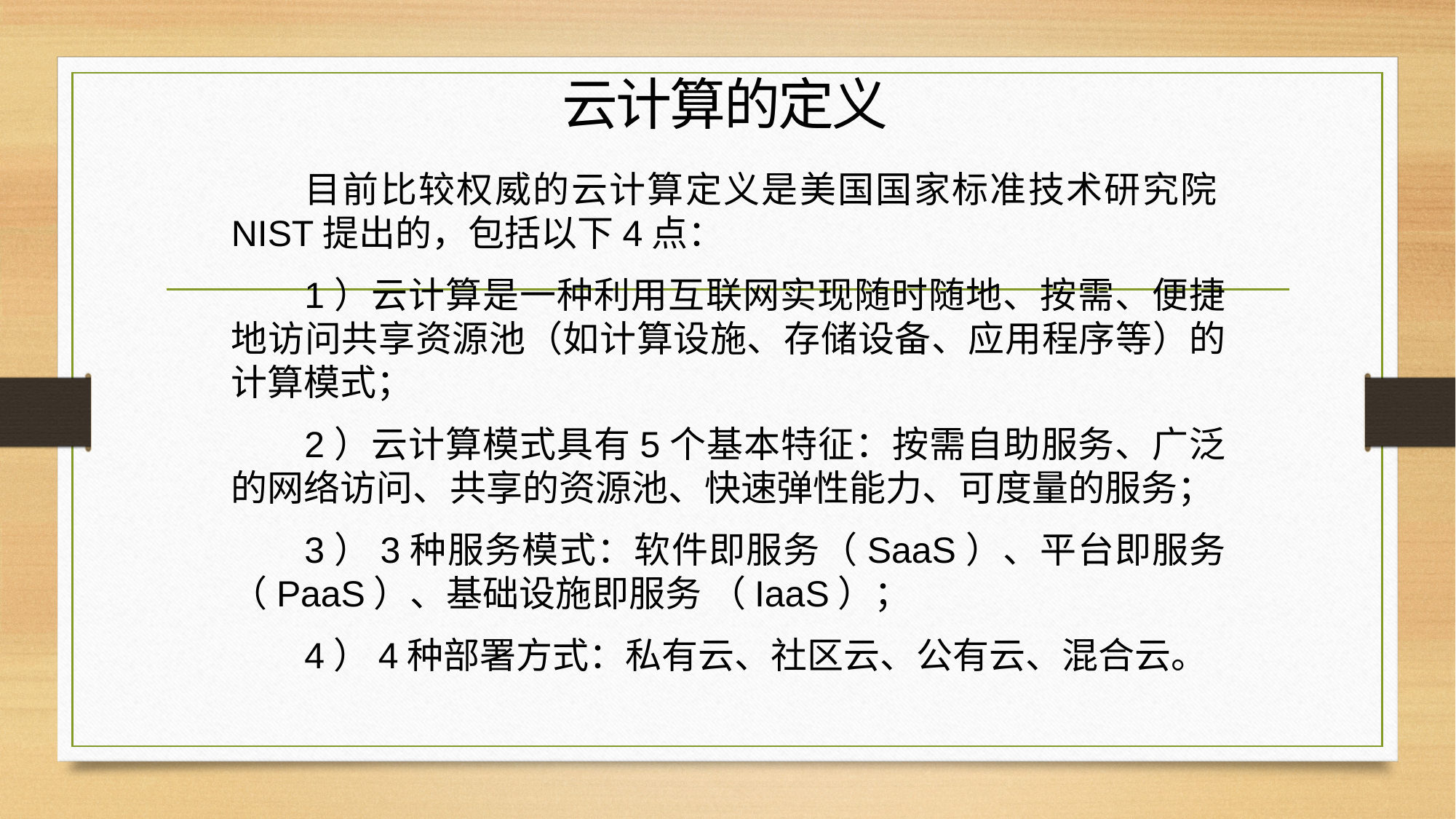

云计算的定义
目前比较权威的云计算定义是美国国家标准技术研究院NIST提出的，包括以下4点：
1）云计算是一种利用互联网实现随时随地、按需、便捷地访问共享资源池（如计算设施、存储设备、应用程序等）的计算模式；
2）云计算模式具有5个基本特征：按需自助服务、广泛的网络访问、共享的资源池、快速弹性能力、可度量的服务；
3）3种服务模式：软件即服务（SaaS）、平台即服务（PaaS）、基础设施即服务 （IaaS）；
4）4种部署方式：私有云、社区云、公有云、混合云。